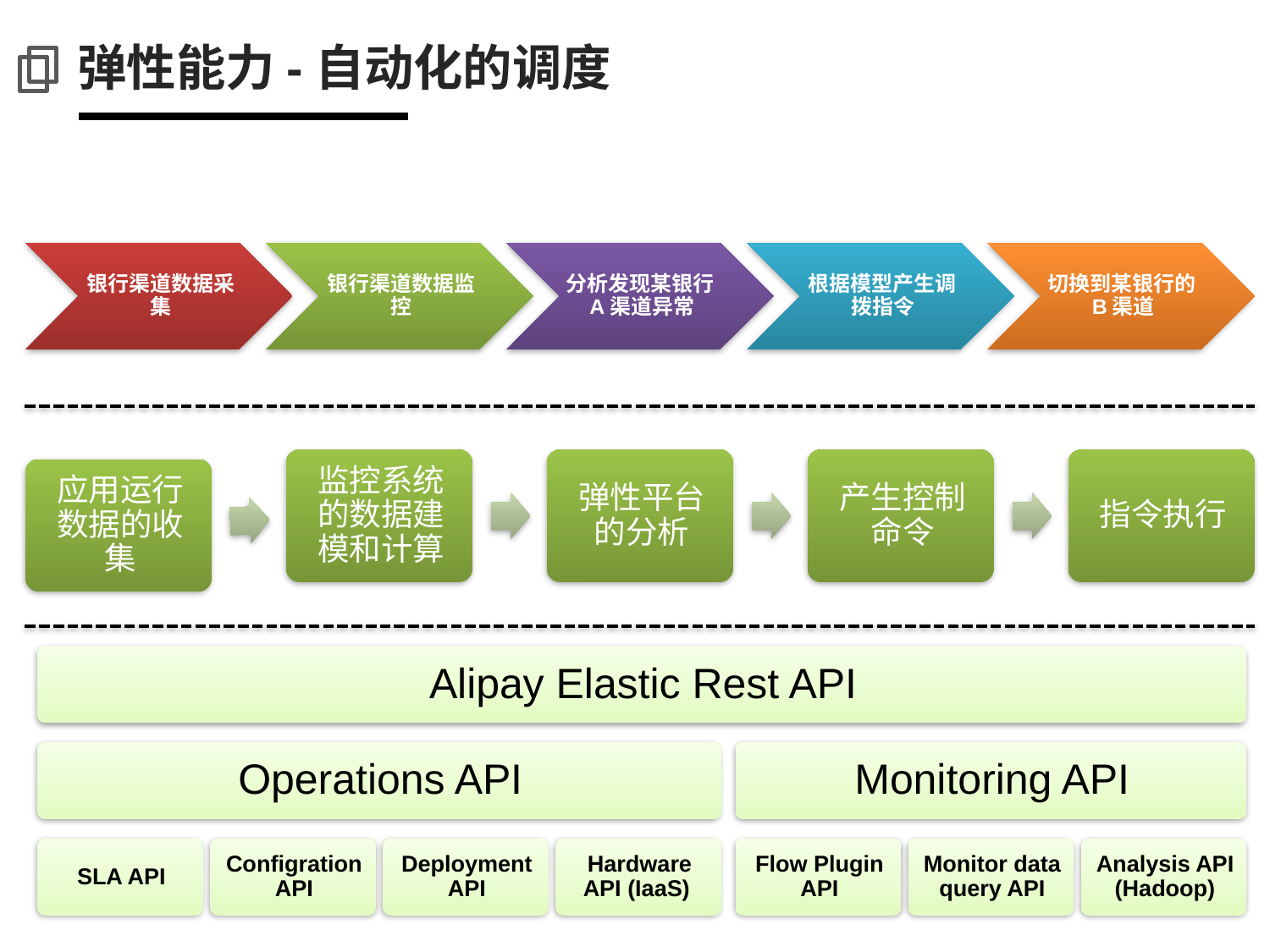

# 弹性能力-自动化的调度
银行渠道数据采集
银行渠道数据监控
分析发现某银行A渠道异常
根据模型产生调拨指令
切换到某银行的B渠道
应用运行数据的收集

监控系统的数据建模和计算

弹性平台的分析

产生控制命令

指令执行
Alipay Elastic Rest API
Operations API
SLA API
Configration API
Deployment API
Hardware API (IaaS)
Monitoring API
Flow Plugin API
Monitor data query API
Analysis API (Hadoop)